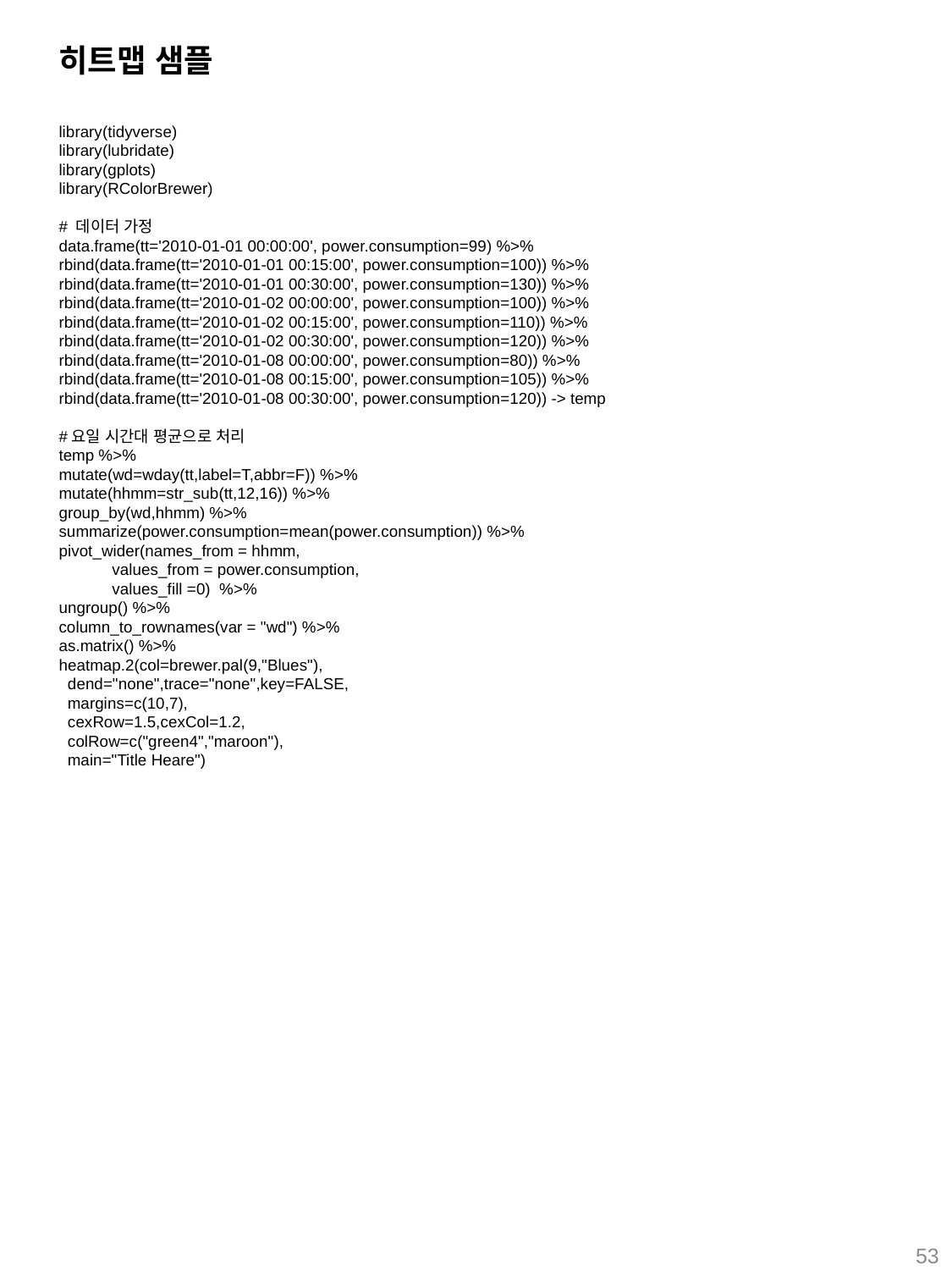

# 히트맵 샘플
library(tidyverse)
library(lubridate)
library(gplots)
library(RColorBrewer)
# 데이터 가정
data.frame(tt='2010-01-01 00:00:00', power.consumption=99) %>%
rbind(data.frame(tt='2010-01-01 00:15:00', power.consumption=100)) %>%
rbind(data.frame(tt='2010-01-01 00:30:00', power.consumption=130)) %>%
rbind(data.frame(tt='2010-01-02 00:00:00', power.consumption=100)) %>%
rbind(data.frame(tt='2010-01-02 00:15:00', power.consumption=110)) %>%
rbind(data.frame(tt='2010-01-02 00:30:00', power.consumption=120)) %>%
rbind(data.frame(tt='2010-01-08 00:00:00', power.consumption=80)) %>%
rbind(data.frame(tt='2010-01-08 00:15:00', power.consumption=105)) %>%
rbind(data.frame(tt='2010-01-08 00:30:00', power.consumption=120)) -> temp
#요일 시간대 평균으로 처리
temp %>% 
mutate(wd=wday(tt,label=T,abbr=F)) %>% 
mutate(hhmm=str_sub(tt,12,16)) %>% 
group_by(wd,hhmm) %>% 
summarize(power.consumption=mean(power.consumption)) %>%
pivot_wider(names_from = hhmm,
            values_from = power.consumption,
            values_fill =0)  %>%
ungroup() %>% 
column_to_rownames(var = "wd") %>% 
as.matrix() %>% 
heatmap.2(col=brewer.pal(9,"Blues"),
  dend="none",trace="none",key=FALSE,
  margins=c(10,7), 
  cexRow=1.5,cexCol=1.2,
  colRow=c("green4","maroon"),
  main="Title Heare")
53